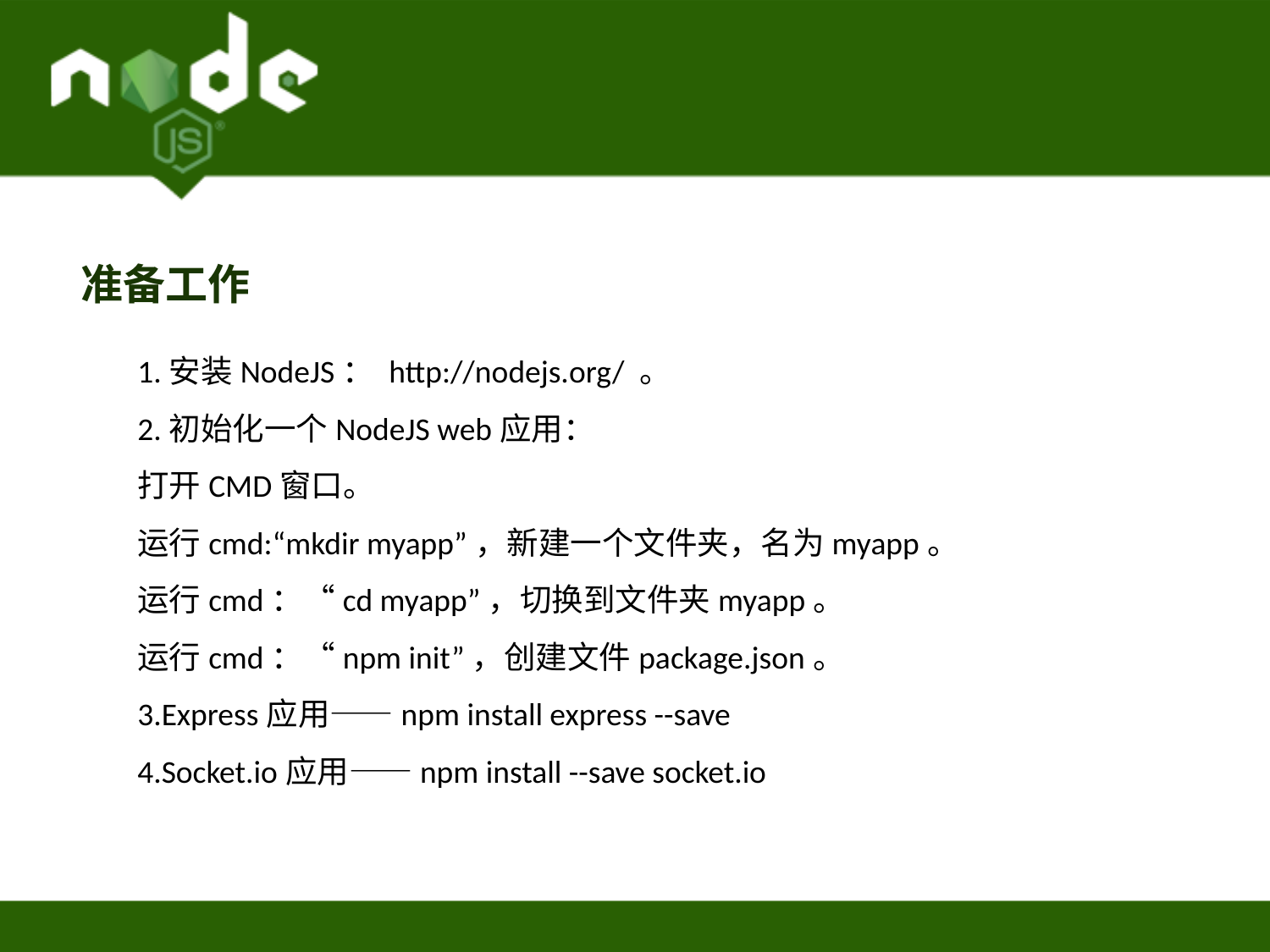

准备工作
1.安装NodeJS： http://nodejs.org/ 。
2.初始化一个NodeJS web应用：
打开CMD窗口。
运行cmd:“mkdir myapp”，新建一个文件夹，名为myapp。
运行cmd：“cd myapp”，切换到文件夹myapp。
运行cmd：“npm init”，创建文件package.json。
3.Express应用——npm install express --save
4.Socket.io应用——npm install --save socket.io